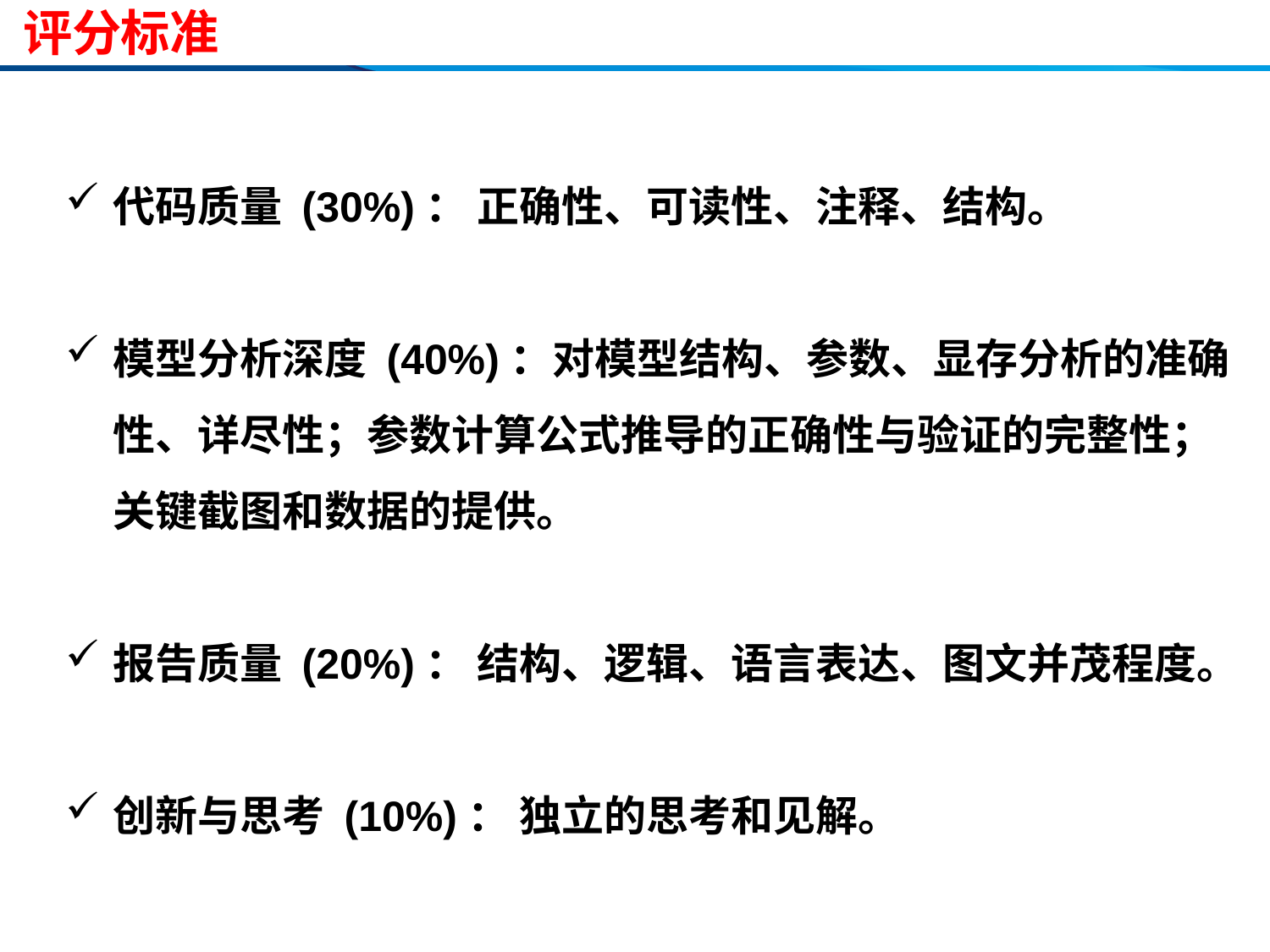

# 评分标准
代码质量 (30%)： 正确性、可读性、注释、结构。

模型分析深度 (40%)：对模型结构、参数、显存分析的准确性、详尽性；参数计算公式推导的正确性与验证的完整性；关键截图和数据的提供。

报告质量 (20%)： 结构、逻辑、语言表达、图文并茂程度。

创新与思考 (10%)： 独立的思考和见解。